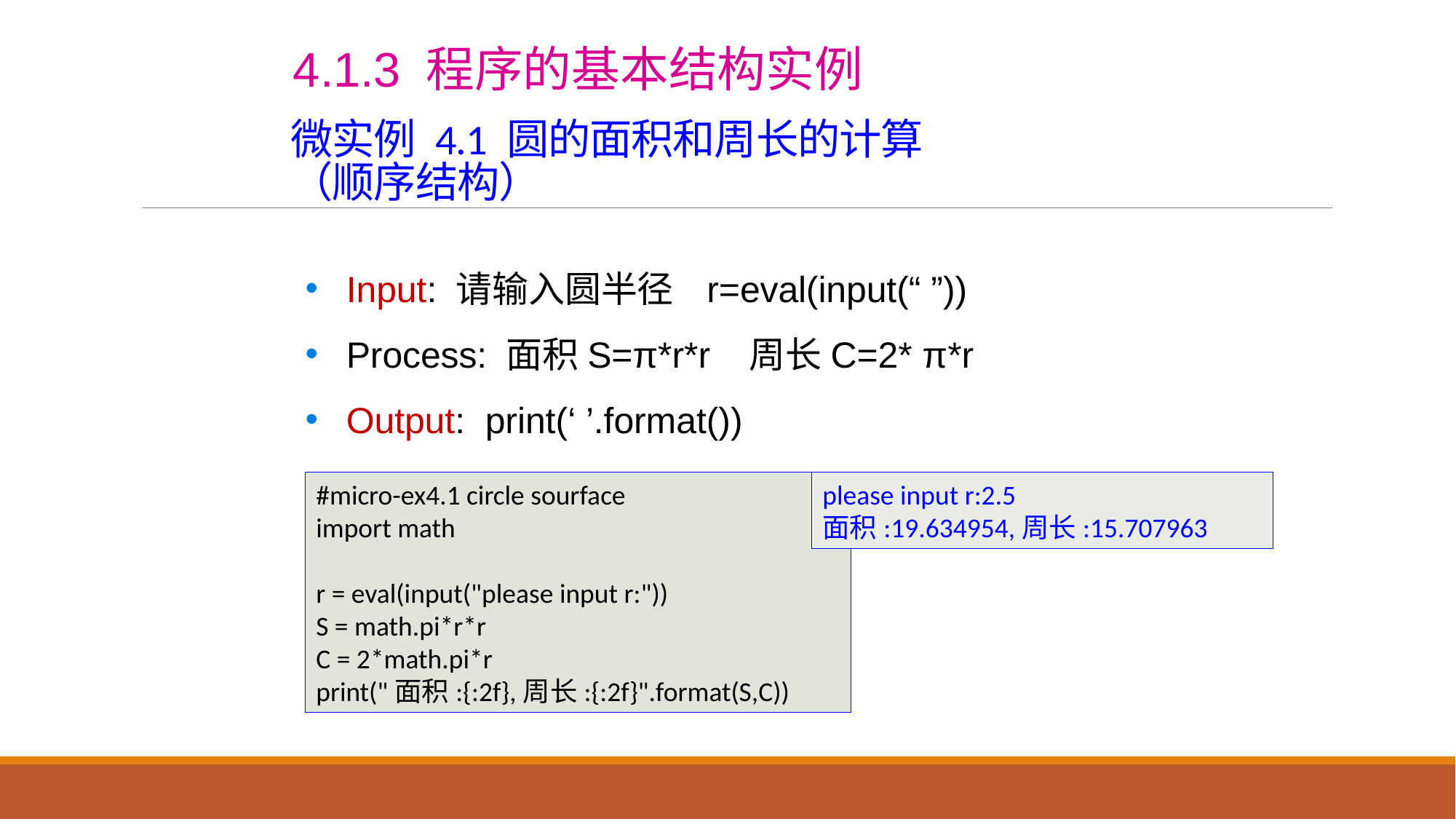

4.1.3 程序的基本结构实例
# 微实例 4.1 圆的面积和周长的计算 （顺序结构）
Input: 请输入圆半径   r=eval(input(“ ”))
Process: 面积S=π*r*r   周长C=2* π*r
Output:  print(‘ ’.format())
#micro-ex4.1 circle sourface
import math

r = eval(input("please input r:"))
S = math.pi*r*r
C = 2*math.pi*r
print("面积:{:2f},周长:{:2f}".format(S,C))
please input r:2.5
面积:19.634954,周长:15.707963